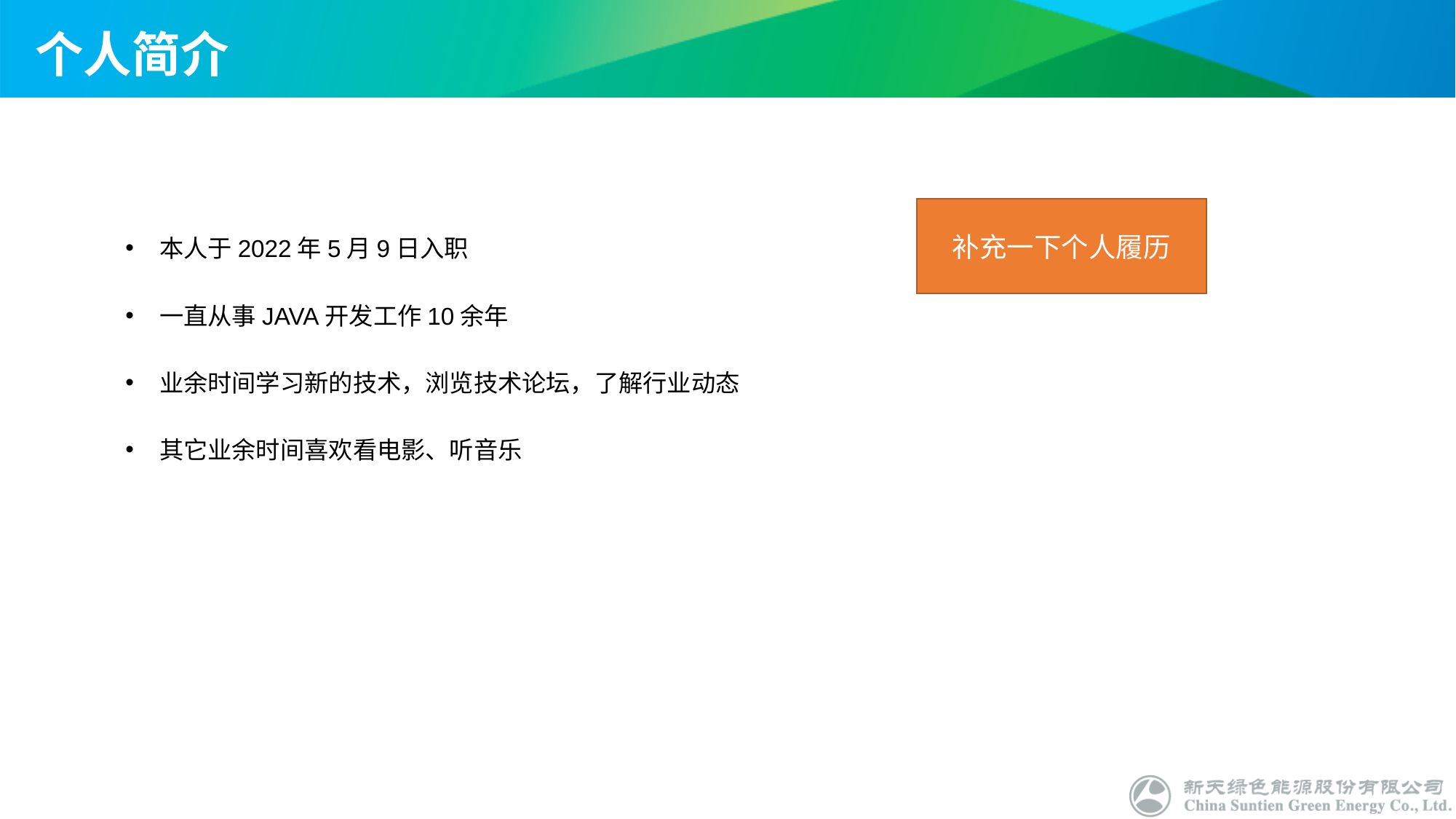

个人简介
本人于2022年5月9日入职
一直从事JAVA开发工作10余年
业余时间学习新的技术，浏览技术论坛，了解行业动态
其它业余时间喜欢看电影、听音乐

补充一下个人履历